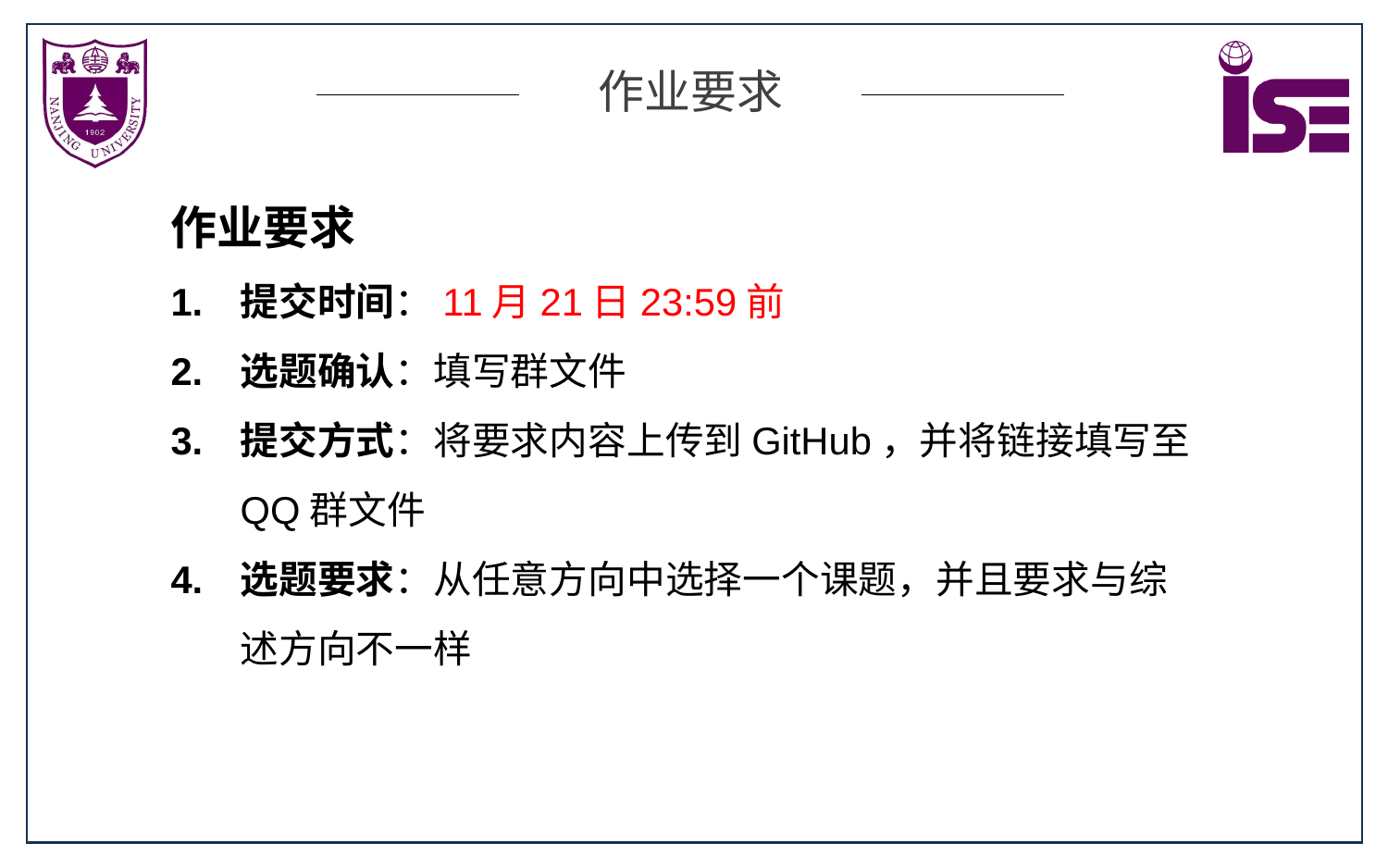

作业要求
作业要求
提交时间：11月21日23:59前
选题确认：填写群文件
提交方式：将要求内容上传到GitHub，并将链接填写至QQ群文件
选题要求：从任意方向中选择一个课题，并且要求与综述方向不一样